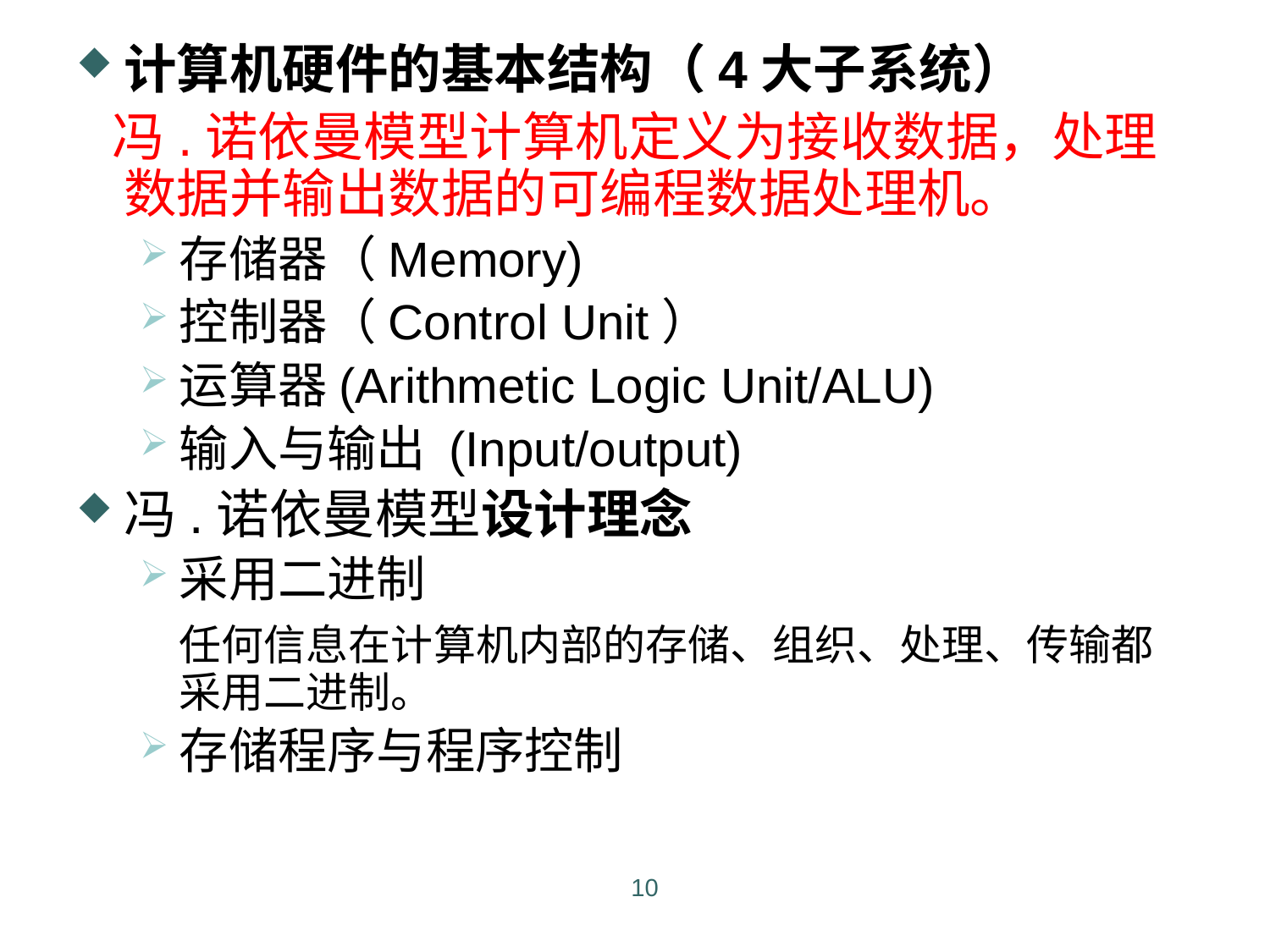

计算机硬件的基本结构（4大子系统）
  冯.诺依曼模型计算机定义为接收数据，处理数据并输出数据的可编程数据处理机。
存储器（Memory)
控制器（Control Unit）
运算器(Arithmetic Logic Unit/ALU)
输入与输出 (Input/output)
冯.诺依曼模型设计理念
采用二进制
	任何信息在计算机内部的存储、组织、处理、传输都采用二进制。
存储程序与程序控制

10